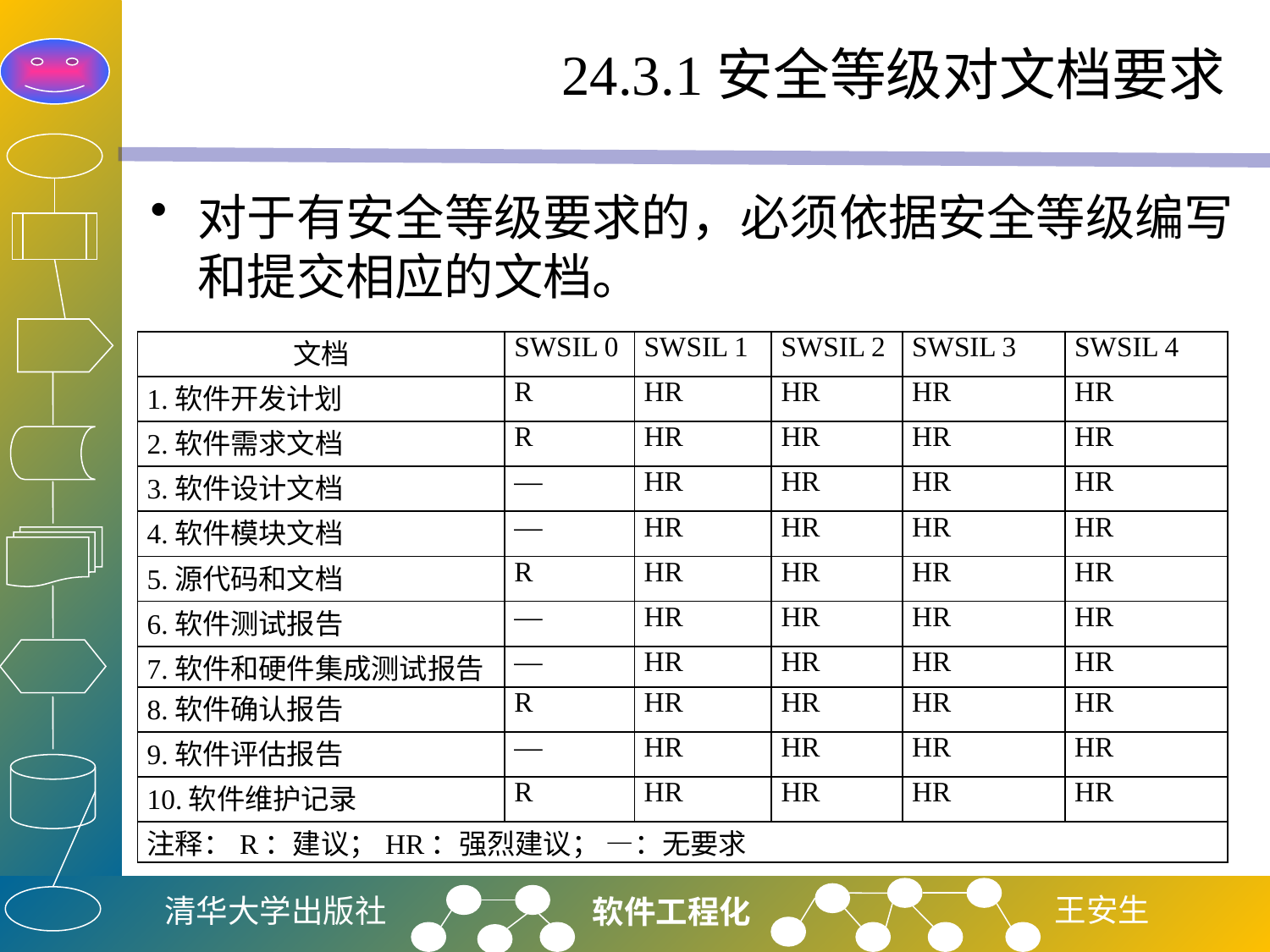

# 24.3.1安全等级对文档要求
对于有安全等级要求的，必须依据安全等级编写和提交相应的文档。
| 文档 | SWSIL 0 | SWSIL 1 | SWSIL 2 | SWSIL 3 | SWSIL 4 |
| --- | --- | --- | --- | --- | --- |
| 1.软件开发计划 | R | HR | HR | HR | HR |
| 2.软件需求文档 | R | HR | HR | HR | HR |
| 3.软件设计文档 | — | HR | HR | HR | HR |
| 4.软件模块文档 | — | HR | HR | HR | HR |
| 5.源代码和文档 | R | HR | HR | HR | HR |
| 6.软件测试报告 | — | HR | HR | HR | HR |
| 7.软件和硬件集成测试报告 | — | HR | HR | HR | HR |
| 8.软件确认报告 | R | HR | HR | HR | HR |
| 9.软件评估报告 | — | HR | HR | HR | HR |
| 10.软件维护记录 | R | HR | HR | HR | HR |
| 注释：R：建议；HR：强烈建议； —：无要求 |  |  |  |  |  |